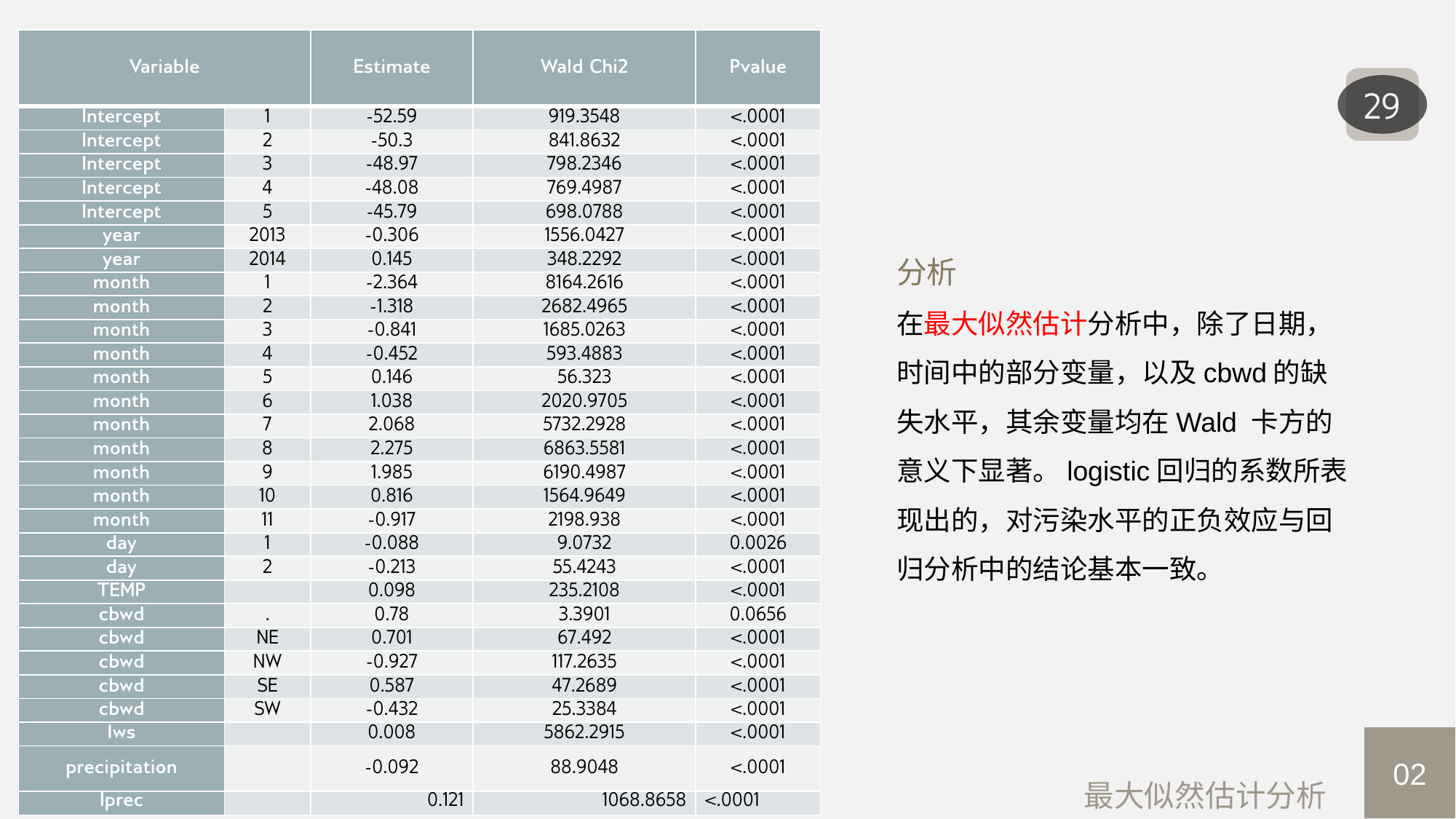

| Variable |  | Estimate | Wald Chi2 | Pvalue |
| --- | --- | --- | --- | --- |
| Intercept | 1 | -52.59 | 919.3548 | <.0001 |
| Intercept | 2 | -50.3 | 841.8632 | <.0001 |
| Intercept | 3 | -48.97 | 798.2346 | <.0001 |
| Intercept | 4 | -48.08 | 769.4987 | <.0001 |
| Intercept | 5 | -45.79 | 698.0788 | <.0001 |
| year | 2013 | -0.306 | 1556.0427 | <.0001 |
| year | 2014 | 0.145 | 348.2292 | <.0001 |
| month | 1 | -2.364 | 8164.2616 | <.0001 |
| month | 2 | -1.318 | 2682.4965 | <.0001 |
| month | 3 | -0.841 | 1685.0263 | <.0001 |
| month | 4 | -0.452 | 593.4883 | <.0001 |
| month | 5 | 0.146 | 56.323 | <.0001 |
| month | 6 | 1.038 | 2020.9705 | <.0001 |
| month | 7 | 2.068 | 5732.2928 | <.0001 |
| month | 8 | 2.275 | 6863.5581 | <.0001 |
| month | 9 | 1.985 | 6190.4987 | <.0001 |
| month | 10 | 0.816 | 1564.9649 | <.0001 |
| month | 11 | -0.917 | 2198.938 | <.0001 |
| day | 1 | -0.088 | 9.0732 | 0.0026 |
| day | 2 | -0.213 | 55.4243 | <.0001 |
| TEMP |  | 0.098 | 235.2108 | <.0001 |
| cbwd | . | 0.78 | 3.3901 | 0.0656 |
| cbwd | NE | 0.701 | 67.492 | <.0001 |
| cbwd | NW | -0.927 | 117.2635 | <.0001 |
| cbwd | SE | 0.587 | 47.2689 | <.0001 |
| cbwd | SW | -0.432 | 25.3384 | <.0001 |
| Iws |  | 0.008 | 5862.2915 | <.0001 |
| precipitation |  | -0.092 | 88.9048 | <.0001 |
| Iprec |  | 0.121 | 1068.8658 | <.0001 |
29
分析
在最大似然估计分析中，除了日期，时间中的部分变量，以及cbwd的缺失水平，其余变量均在Wald 卡方的意义下显著。logistic回归的系数所表现出的，对污染水平的正负效应与回归分析中的结论基本一致。

02
最大似然估计分析